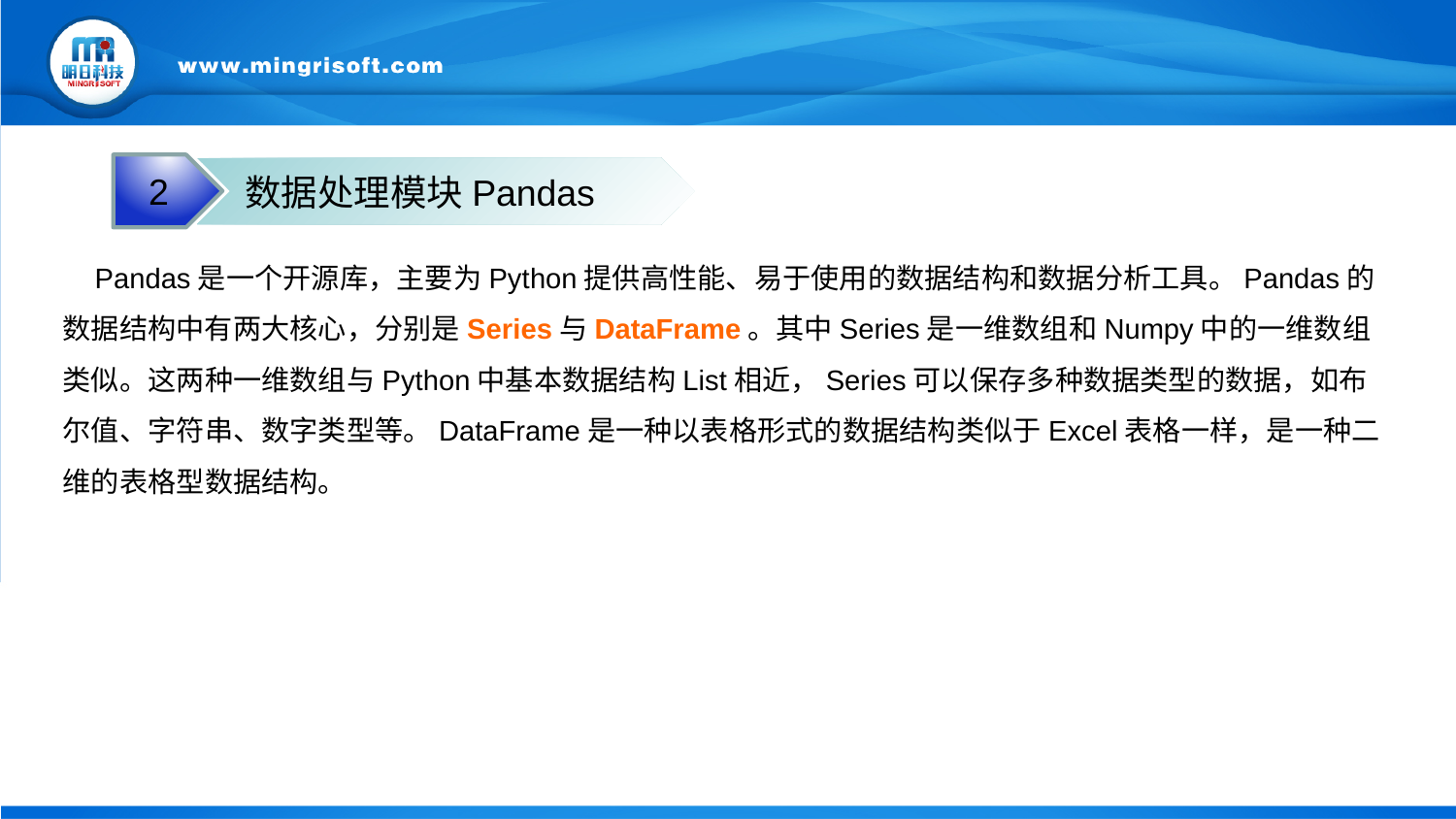

2
数据处理模块Pandas
    Pandas是一个开源库，主要为Python提供高性能、易于使用的数据结构和数据分析工具。Pandas的数据结构中有两大核心，分别是Series与DataFrame。其中Series是一维数组和Numpy中的一维数组类似。这两种一维数组与Python中基本数据结构List相近，Series可以保存多种数据类型的数据，如布尔值、字符串、数字类型等。DataFrame是一种以表格形式的数据结构类似于Excel表格一样，是一种二维的表格型数据结构。